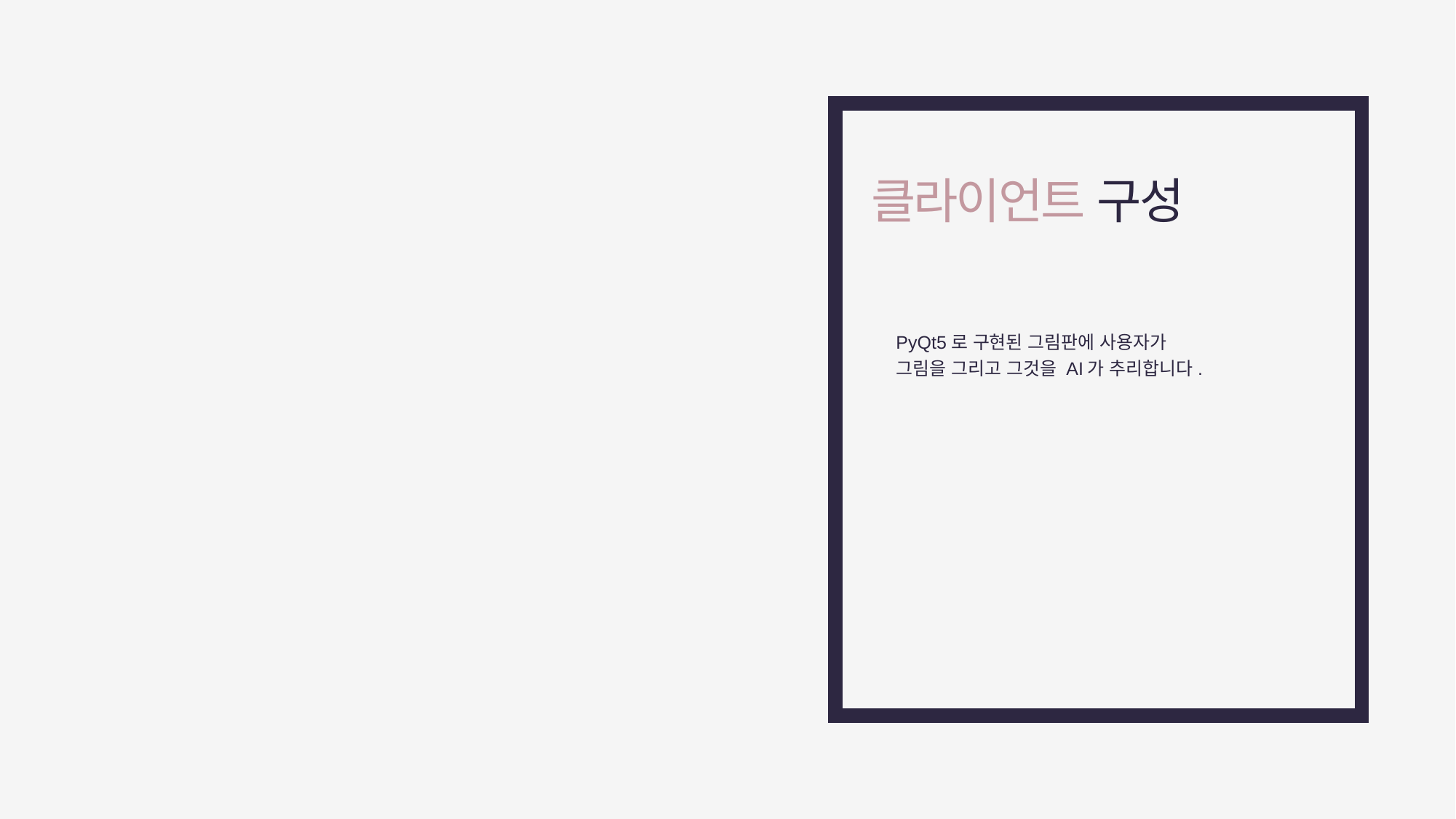

클라이언트 구성
PyQt5로 구현된 그림판에 사용자가
그림을 그리고 그것을 AI가 추리합니다.